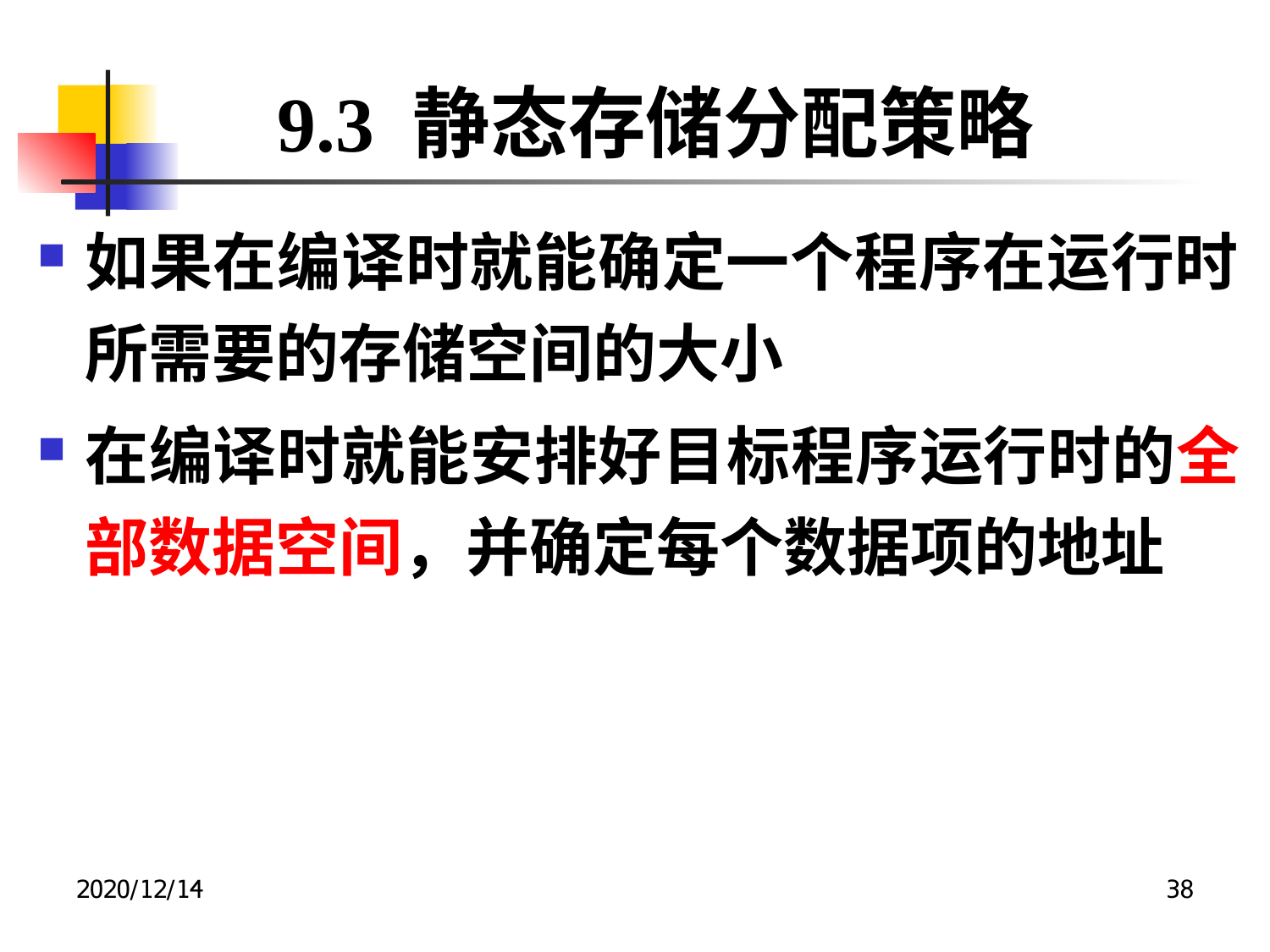

9.3 静态存储分配策略
如果在编译时就能确定一个程序在运行时所需要的存储空间的大小
在编译时就能安排好目标程序运行时的全部数据空间，并确定每个数据项的地址
2020/12/14
38